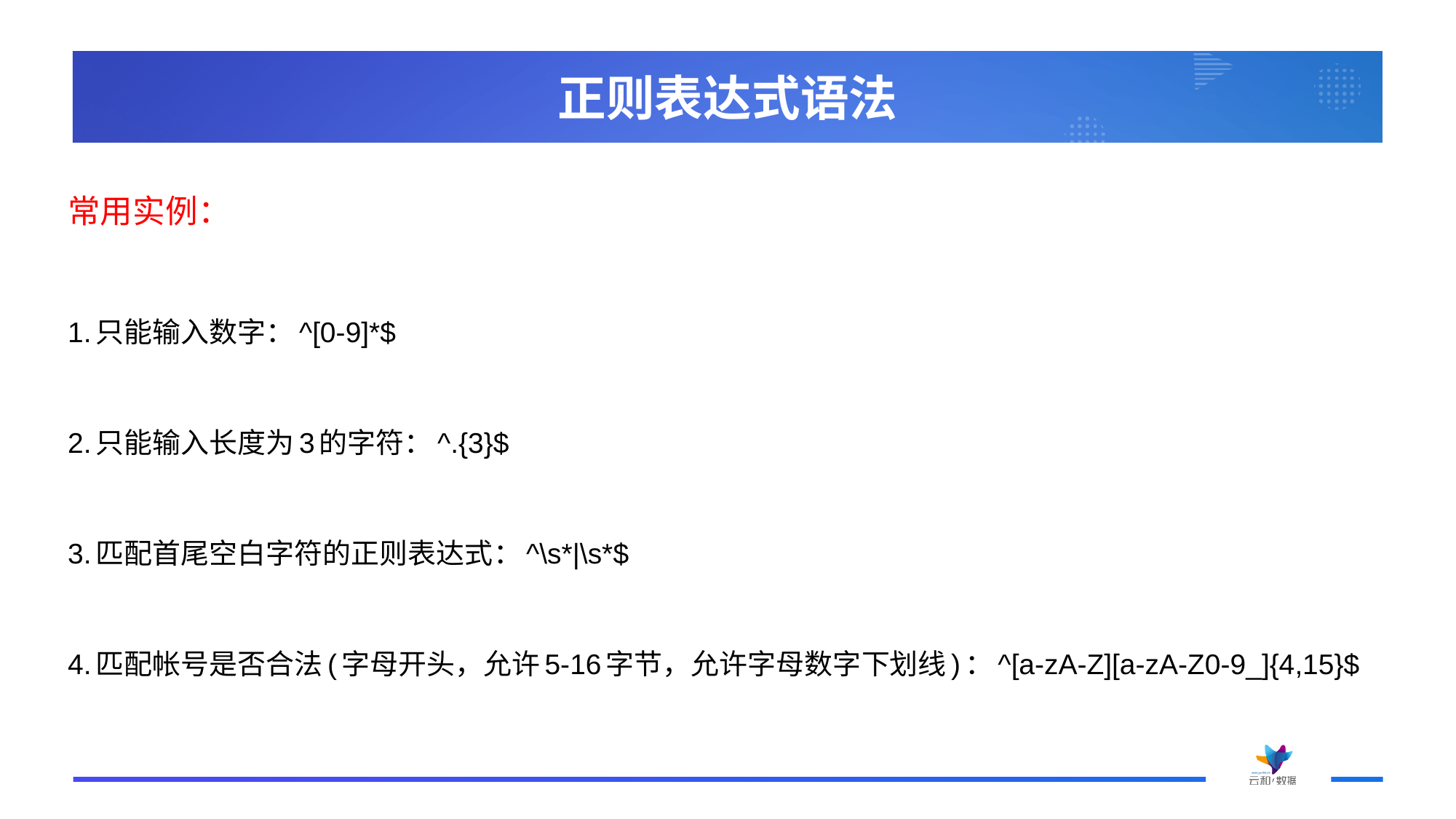

# 正则表达式语法
常用实例：

1.只能输入数字：^[0-9]*$

2.只能输入长度为3的字符：^.{3}$

3.匹配首尾空白字符的正则表达式：^\s*|\s*$

4.匹配帐号是否合法(字母开头，允许5-16字节，允许字母数字下划线)：^[a-zA-Z][a-zA-Z0-9_]{4,15}$